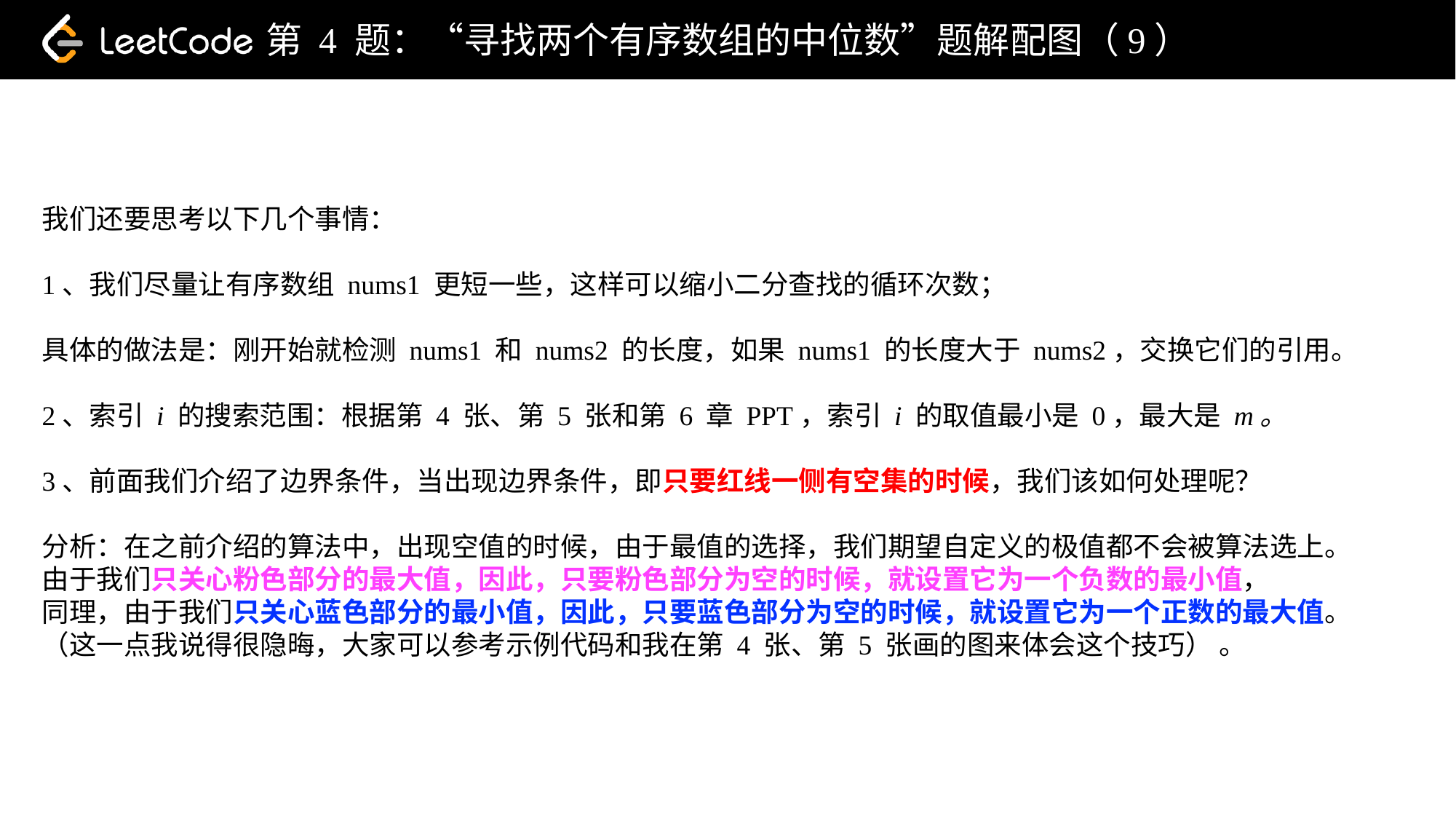

第 4 题：“寻找两个有序数组的中位数”题解配图（9）
我们还要思考以下几个事情：

1、我们尽量让有序数组 nums1 更短一些，这样可以缩小二分查找的循环次数；

具体的做法是：刚开始就检测 nums1 和 nums2 的长度，如果 nums1 的长度大于 nums2，交换它们的引用。

2、索引 i 的搜索范围：根据第 4 张、第 5 张和第 6 章 PPT，索引 i 的取值最小是 0，最大是 m。

3、前面我们介绍了边界条件，当出现边界条件，即只要红线一侧有空集的时候，我们该如何处理呢？

分析：在之前介绍的算法中，出现空值的时候，由于最值的选择，我们期望自定义的极值都不会被算法选上。
由于我们只关心粉色部分的最大值，因此，只要粉色部分为空的时候，就设置它为一个负数的最小值，
同理，由于我们只关心蓝色部分的最小值，因此，只要蓝色部分为空的时候，就设置它为一个正数的最大值。
（这一点我说得很隐晦，大家可以参考示例代码和我在第 4 张、第 5 张画的图来体会这个技巧） 。